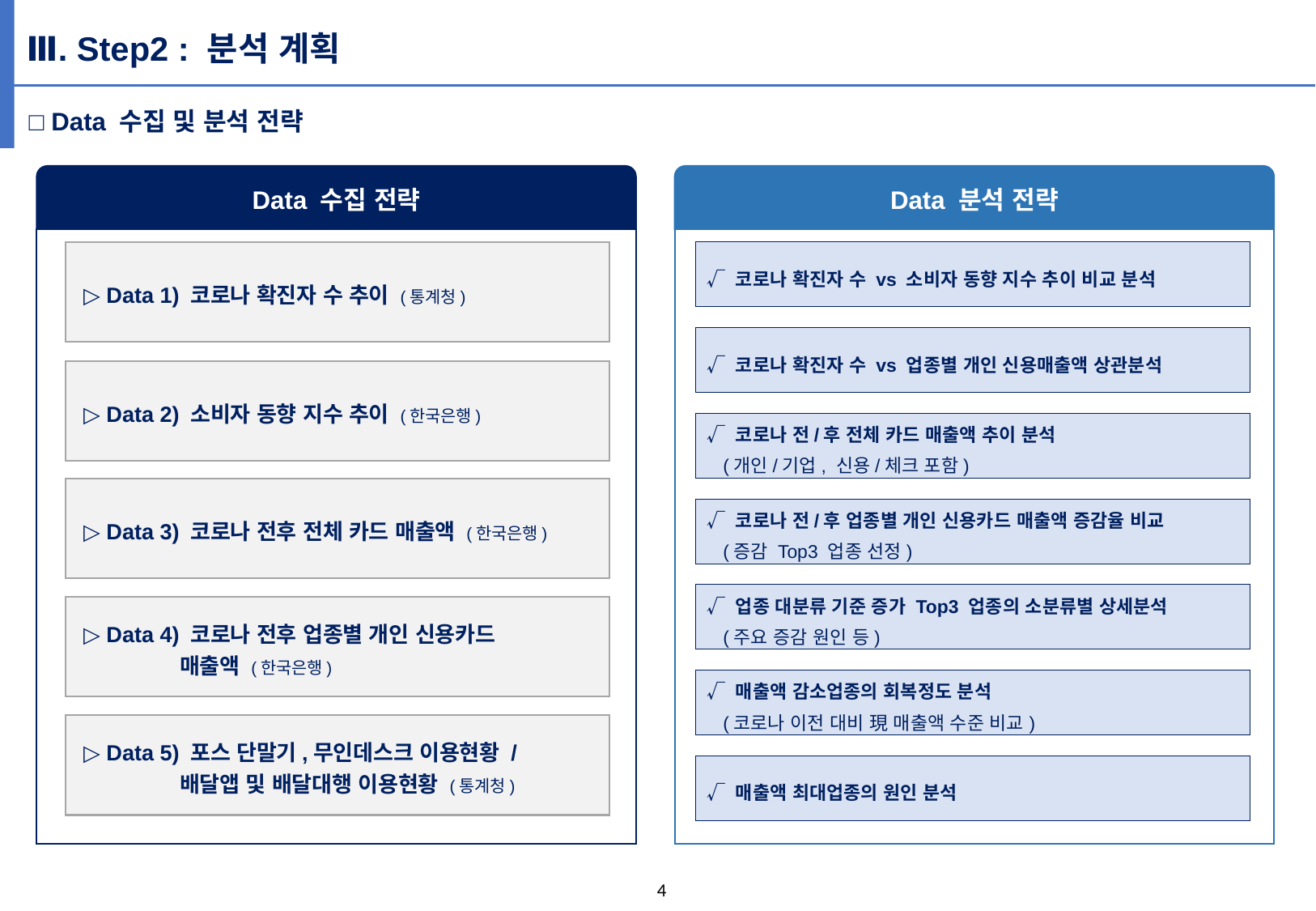

Ⅲ. Step2 : 분석 계획
□ Data 수집 및 분석 전략
Data 수집 전략
Data 분석 전략

 ▷ Data 1) 코로나 확진자 수 추이 (통계청)
√ 코로나 확진자 수 vs 소비자 동향 지수 추이 비교 분석
√ 코로나 확진자 수 vs 업종별 개인 신용매출액 상관분석
 ▷ Data 2) 소비자 동향 지수 추이 (한국은행)
√ 코로나 전/후 전체 카드 매출액 추이 분석
   (개인/기업, 신용/체크 포함)
 ▷ Data 3) 코로나 전후 전체 카드 매출액 (한국은행)
√ 코로나 전/후 업종별 개인 신용카드 매출액 증감율 비교
   (증감 Top3 업종 선정)
√ 업종 대분류 기준 증가 Top3 업종의 소분류별 상세분석
   (주요 증감 원인 등)
 ▷ Data 4) 코로나 전후 업종별 개인 신용카드
                매출액 (한국은행)
√ 매출액 감소업종의 회복정도 분석
   (코로나 이전 대비 現 매출액 수준 비교)
 ▷ Data 5) 포스 단말기,무인데스크 이용현황 /
                배달앱 및 배달대행 이용현황 (통계청)
√ 매출액 최대업종의 원인 분석
4